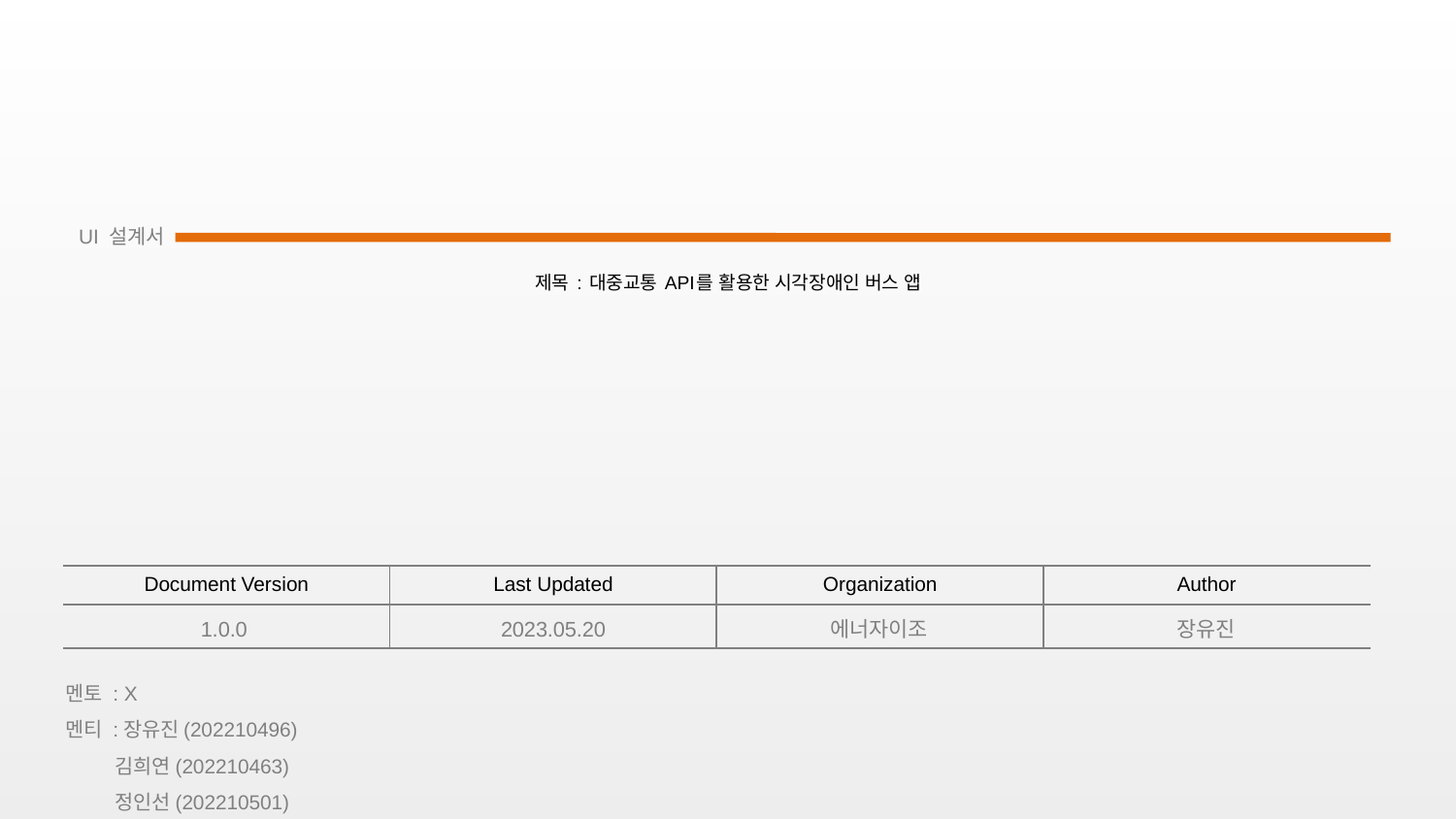

# 제목 : 대중교통 API를 활용한 시각장애인 버스 앱
1.0.0
2023.05.20
에너자이조
장유진
멘토 : X
멘티 :장유진(202210496)
        김희연(202210463)
        정인선(202210501)